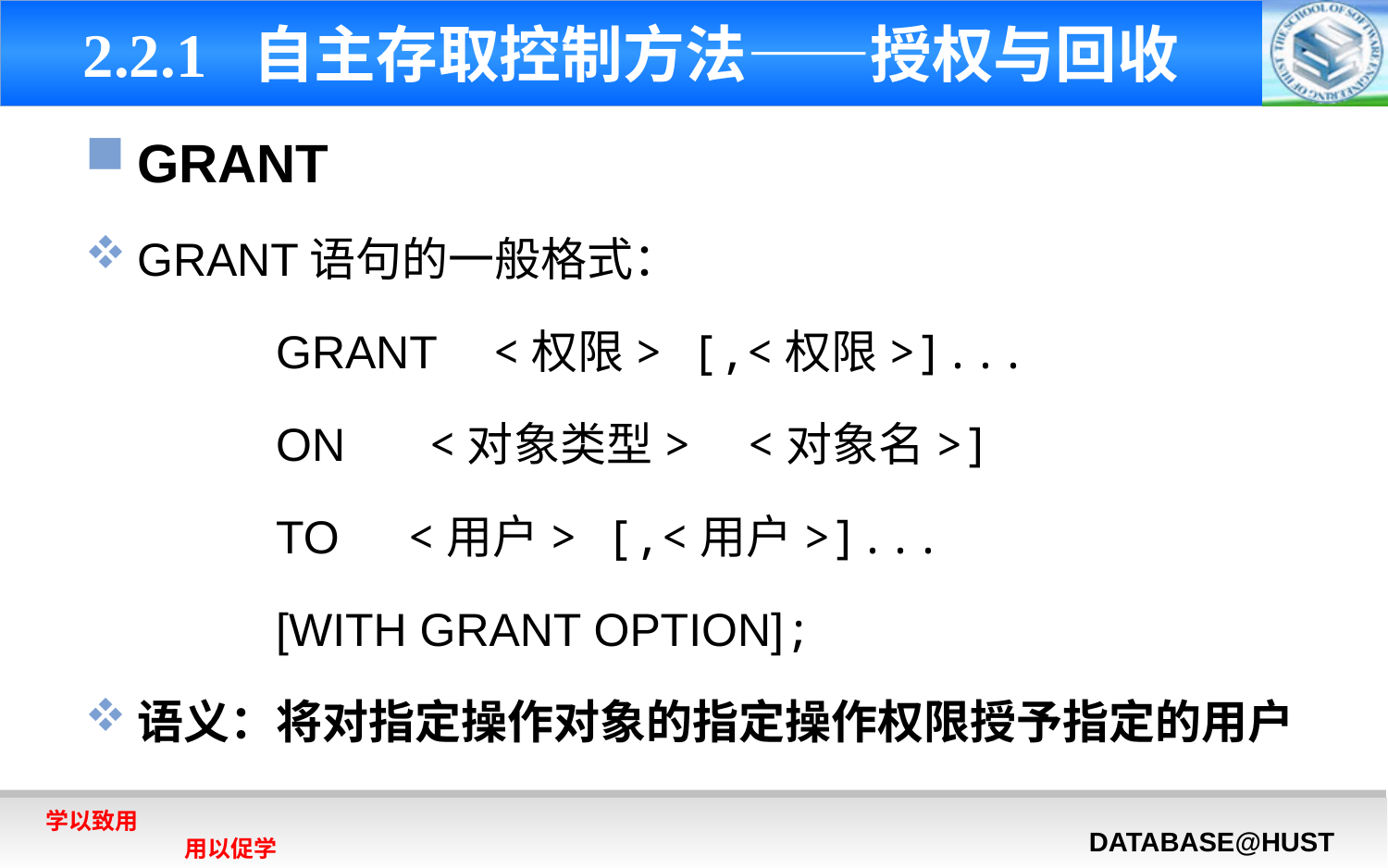

# 2.2.1  自主存取控制方法——授权与回收
GRANT
GRANT语句的一般格式：
		GRANT  <权限> [,<权限>]...
		ON   <对象类型>  <对象名>]
		TO   <用户> [,<用户>]...
 		[WITH GRANT OPTION];
语义：将对指定操作对象的指定操作权限授予指定的用户